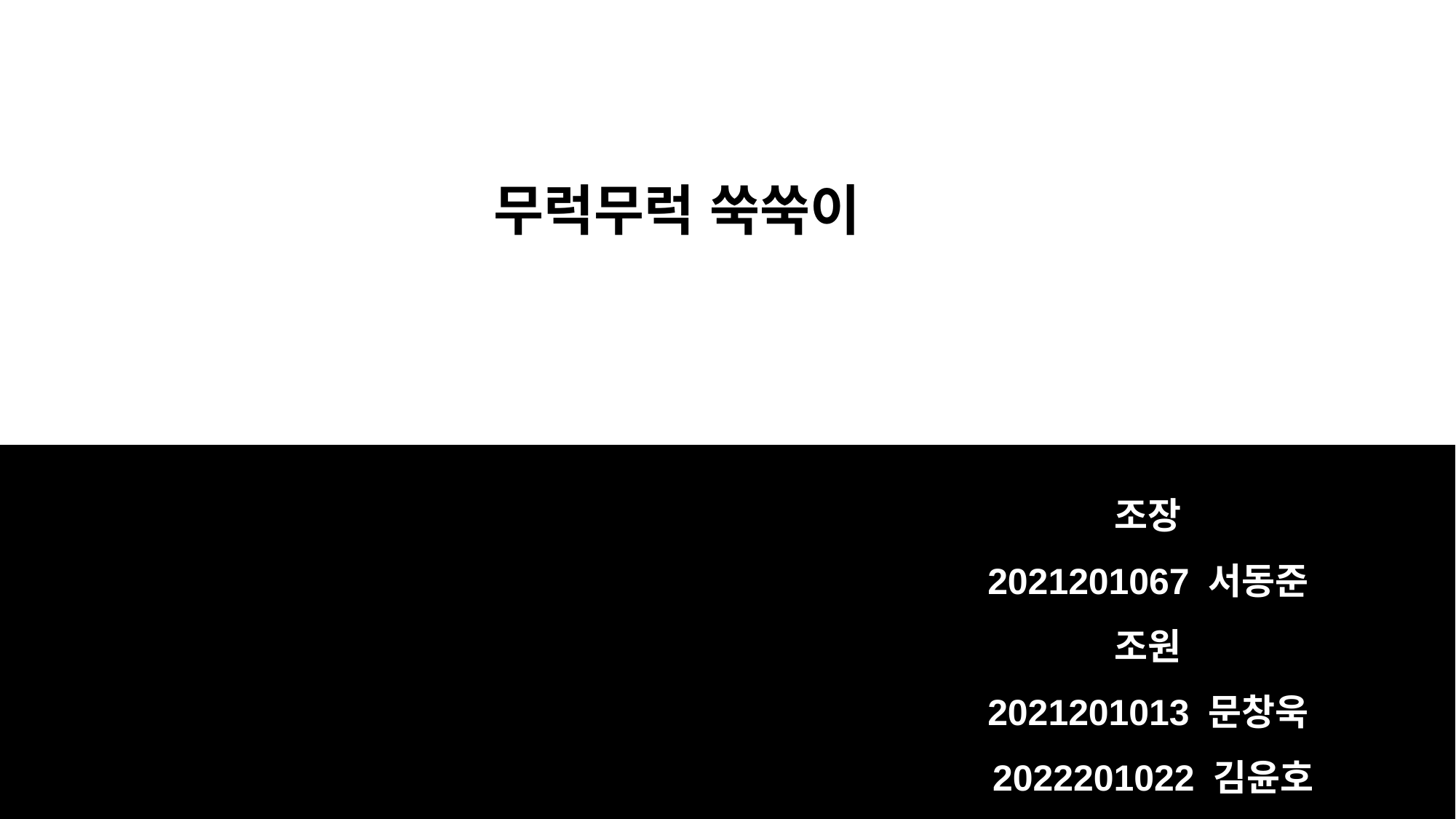

무럭무럭 쑥쑥이

조장
2021201067 서동준
조원
2021201013 문창욱
 2022201022 김윤호